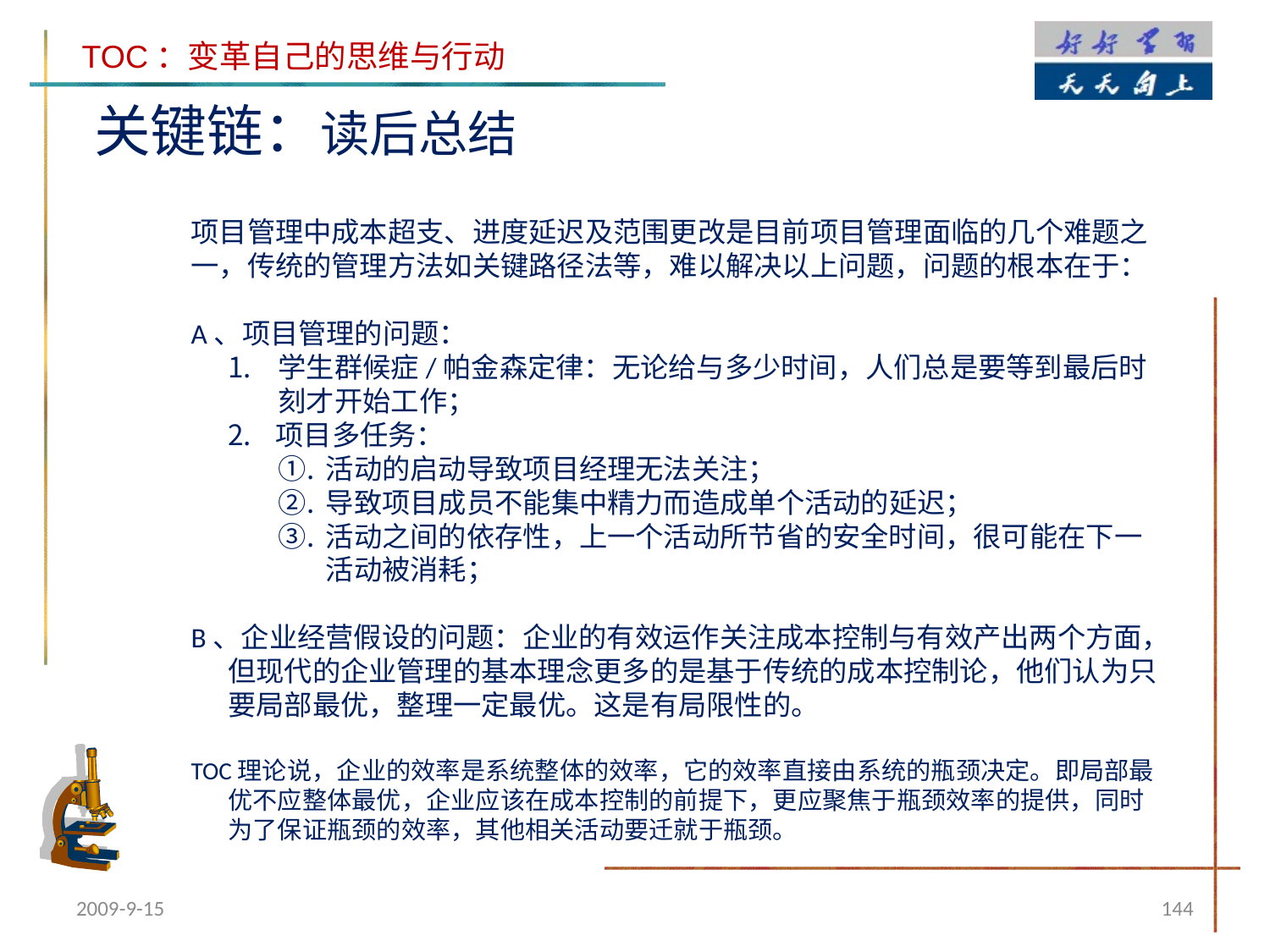

关键链：读后总结
项目管理中成本超支、进度延迟及范围更改是目前项目管理面临的几个难题之一，传统的管理方法如关键路径法等，难以解决以上问题，问题的根本在于：

A、项目管理的问题：
学生群候症/帕金森定律：无论给与多少时间，人们总是要等到最后时刻才开始工作；
项目多任务：
活动的启动导致项目经理无法关注；
导致项目成员不能集中精力而造成单个活动的延迟；
活动之间的依存性，上一个活动所节省的安全时间，很可能在下一活动被消耗；

B、企业经营假设的问题：企业的有效运作关注成本控制与有效产出两个方面，但现代的企业管理的基本理念更多的是基于传统的成本控制论，他们认为只要局部最优，整理一定最优。这是有局限性的。

TOC理论说，企业的效率是系统整体的效率，它的效率直接由系统的瓶颈决定。即局部最优不应整体最优，企业应该在成本控制的前提下，更应聚焦于瓶颈效率的提供，同时为了保证瓶颈的效率，其他相关活动要迁就于瓶颈。
2009-9-15
144